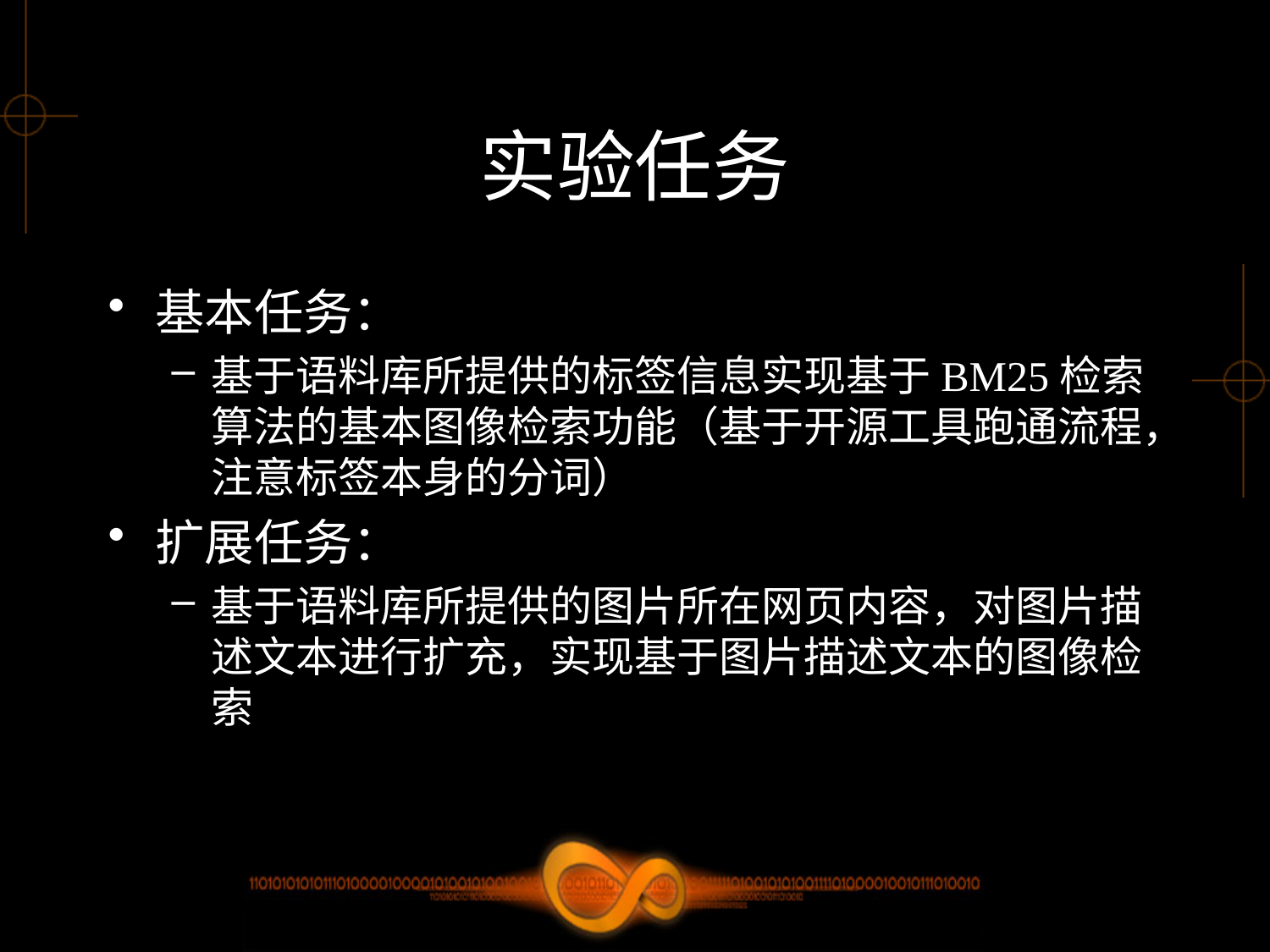

# 实验任务
基本任务：
基于语料库所提供的标签信息实现基于BM25检索算法的基本图像检索功能（基于开源工具跑通流程，注意标签本身的分词）
扩展任务：
基于语料库所提供的图片所在网页内容，对图片描述文本进行扩充，实现基于图片描述文本的图像检索